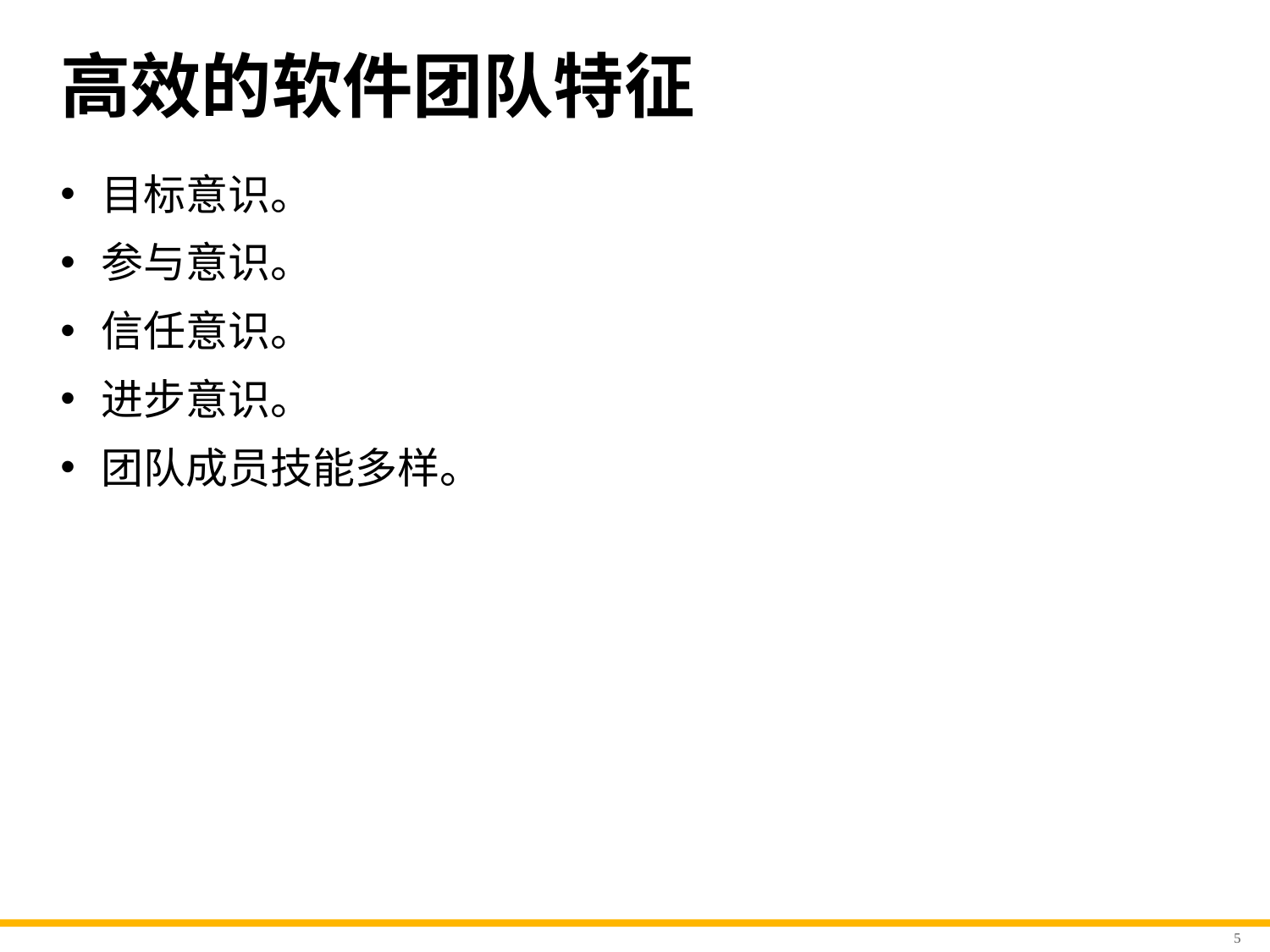

# 高效的软件团队特征
目标意识。
参与意识。
信任意识。
进步意识。
团队成员技能多样。
5